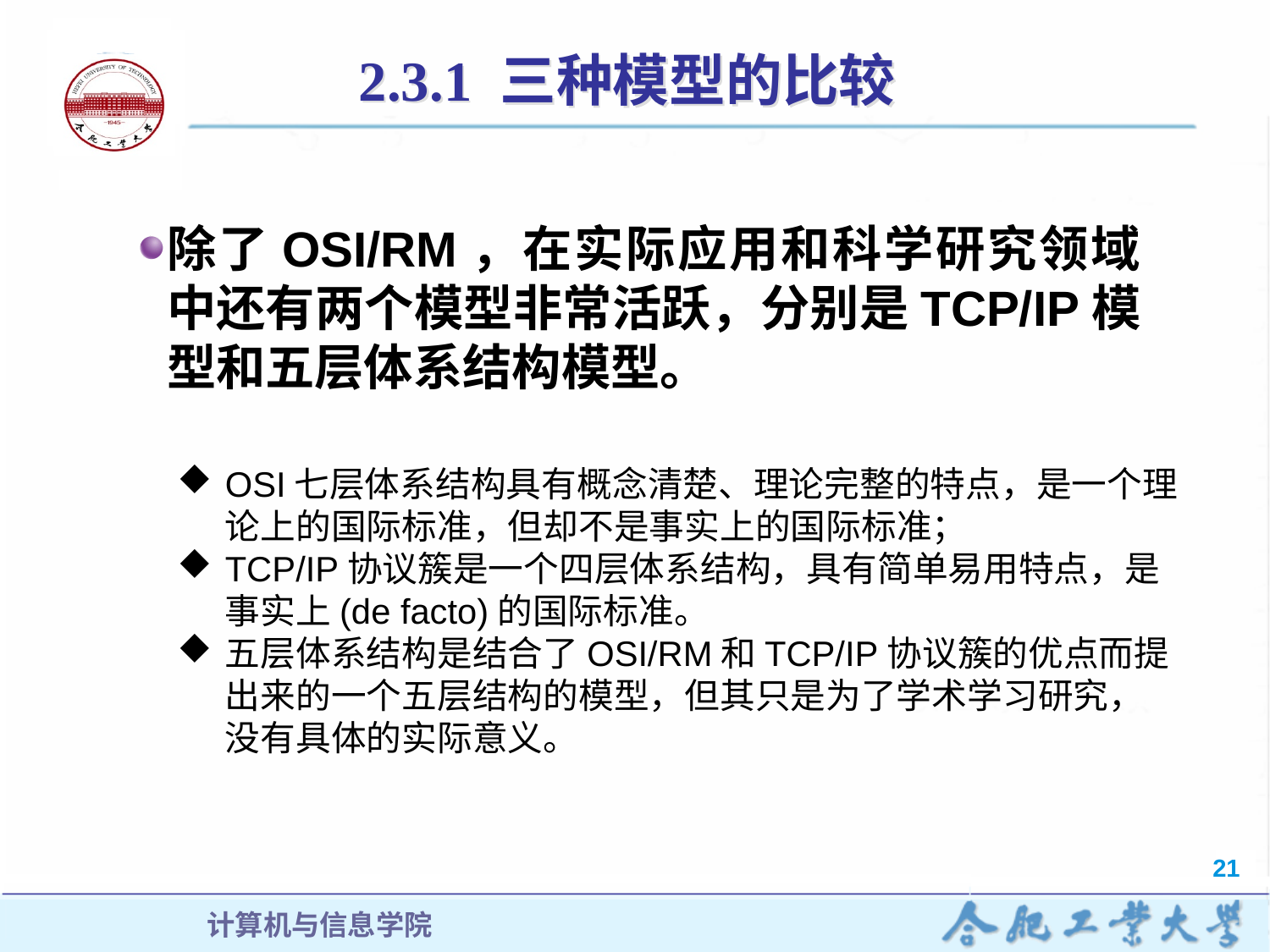

# 2.3.1 三种模型的比较
除了OSI/RM，在实际应用和科学研究领域中还有两个模型非常活跃，分别是TCP/IP模型和五层体系结构模型。
OSI七层体系结构具有概念清楚、理论完整的特点，是一个理论上的国际标准，但却不是事实上的国际标准；
TCP/IP协议簇是一个四层体系结构，具有简单易用特点，是事实上(de facto)的国际标准。
五层体系结构是结合了OSI/RM和TCP/IP协议簇的优点而提出来的一个五层结构的模型，但其只是为了学术学习研究，没有具体的实际意义。